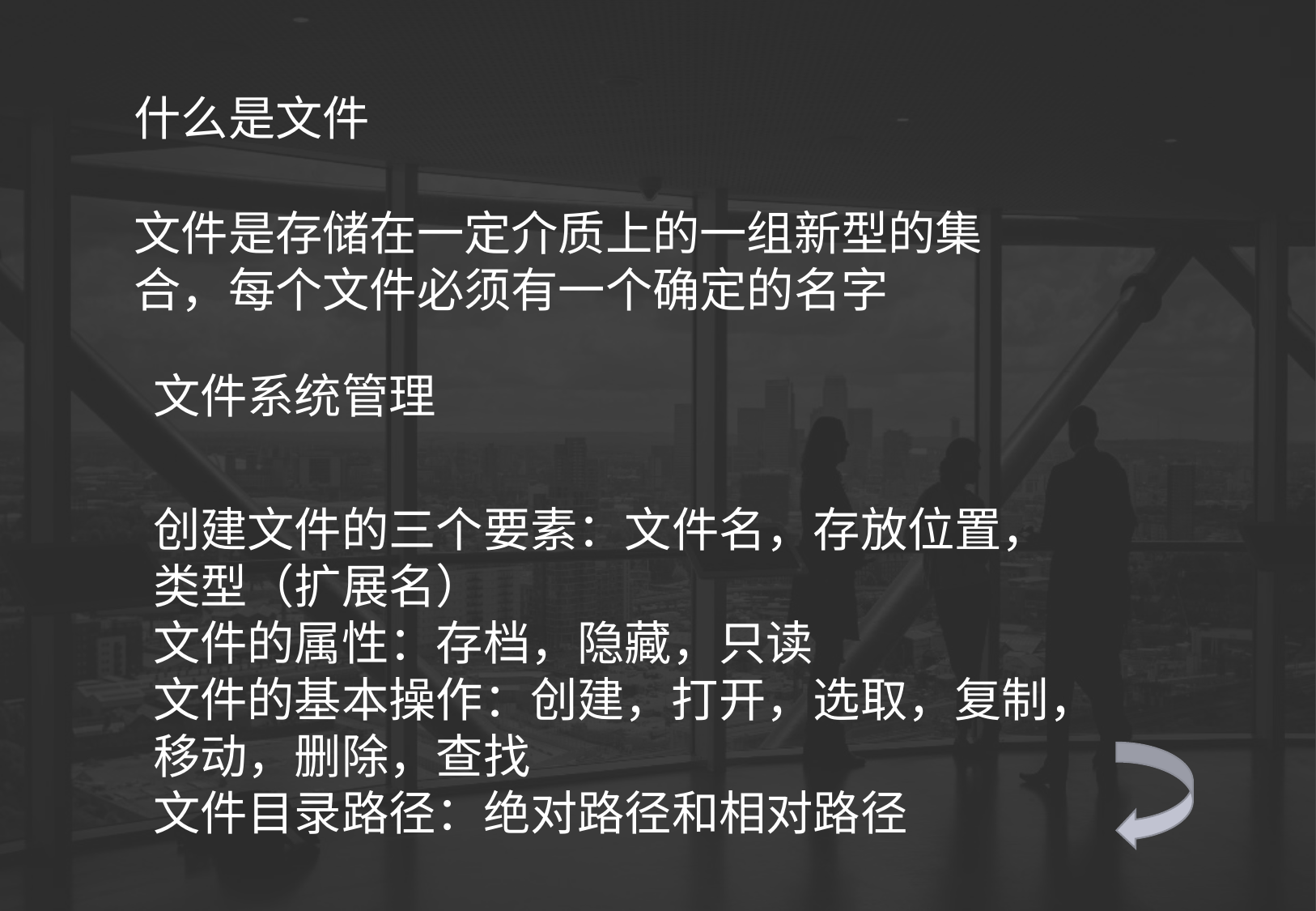

什么是文件
文件是存储在一定介质上的一组新型的集合，每个文件必须有一个确定的名字

文件系统管理
创建文件的三个要素：文件名，存放位置，类型（扩展名）
文件的属性：存档，隐藏，只读
文件的基本操作：创建，打开，选取，复制，移动，删除，查找
文件目录路径：绝对路径和相对路径